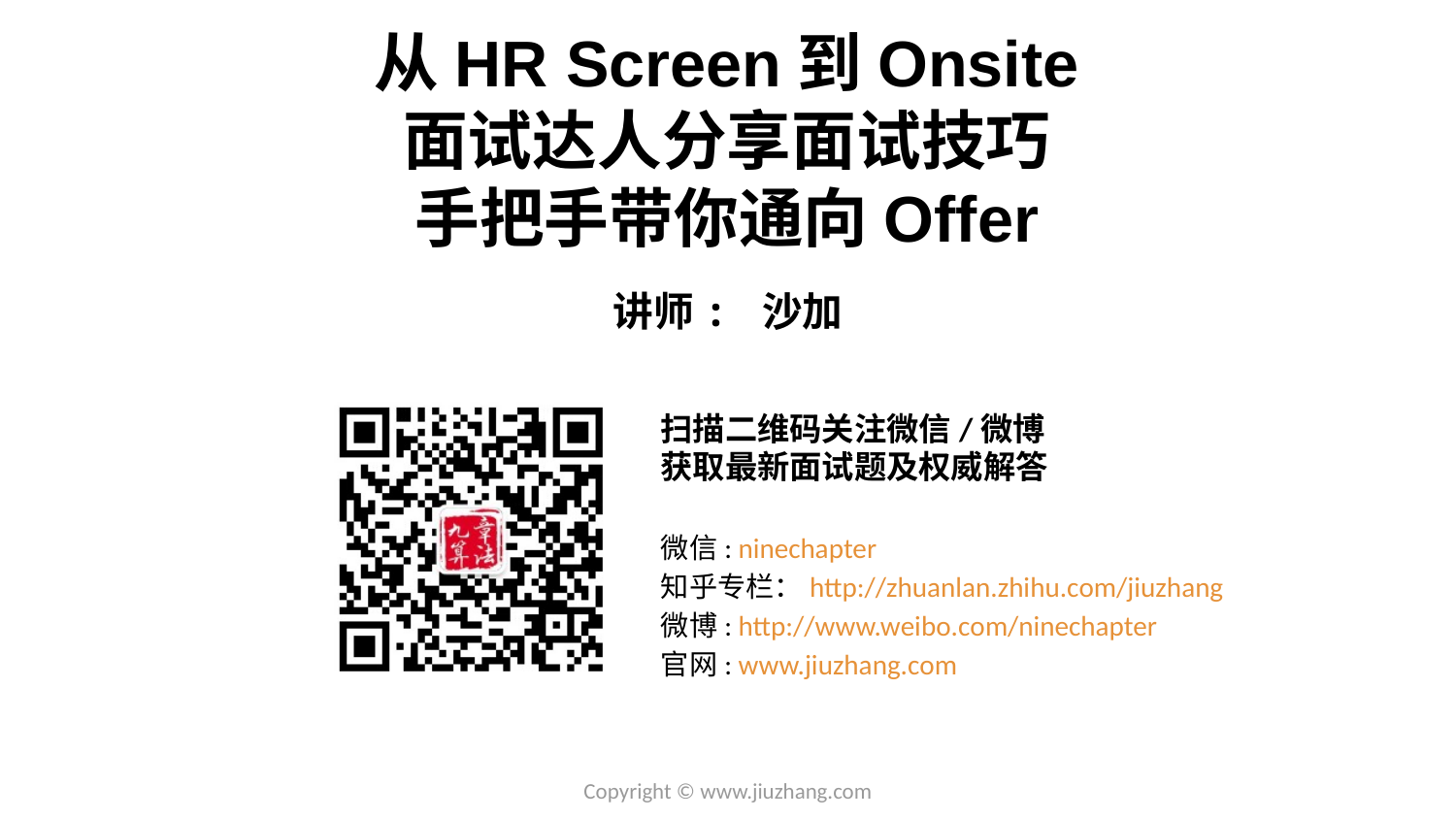

# 从HR Screen到Onsite 面试达人分享面试技巧 手把手带你通向Offer
讲师: 沙加